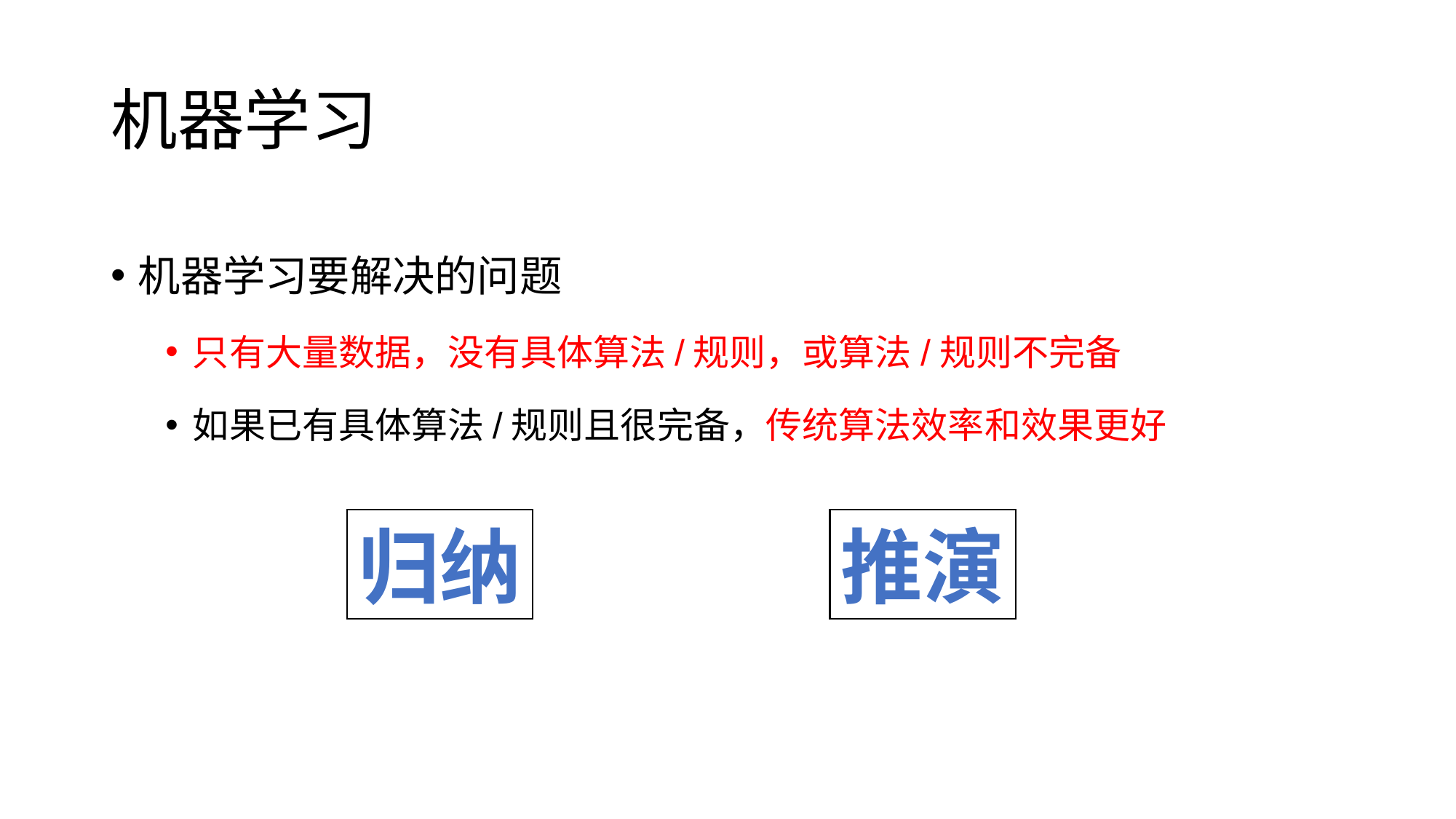

# 机器学习
机器学习要解决的问题
只有大量数据，没有具体算法/规则，或算法/规则不完备
如果已有具体算法/规则且很完备，传统算法效率和效果更好

归纳
推演